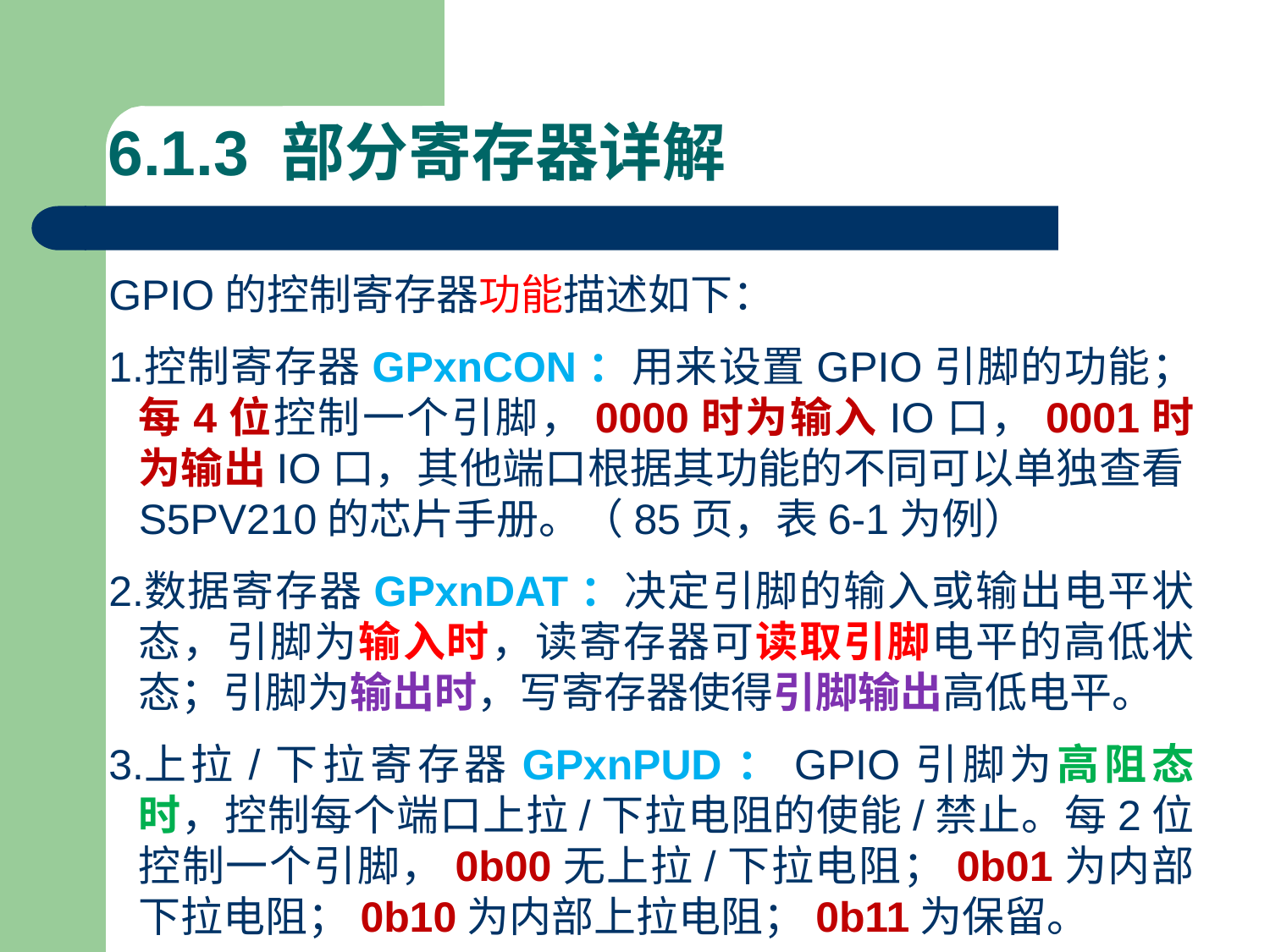

# 6.1.3 部分寄存器详解

GPIO的控制寄存器功能描述如下：
控制寄存器GPxnCON：用来设置GPIO引脚的功能；每4位控制一个引脚，0000时为输入IO口，0001时为输出IO口，其他端口根据其功能的不同可以单独查看S5PV210的芯片手册。（85页，表6-1为例）
数据寄存器GPxnDAT：决定引脚的输入或输出电平状态，引脚为输入时，读寄存器可读取引脚电平的高低状态；引脚为输出时，写寄存器使得引脚输出高低电平。
上拉/下拉寄存器GPxnPUD：GPIO引脚为高阻态时，控制每个端口上拉/下拉电阻的使能/禁止。每2位控制一个引脚，0b00无上拉/下拉电阻；0b01为内部下拉电阻；0b10为内部上拉电阻；0b11为保留。